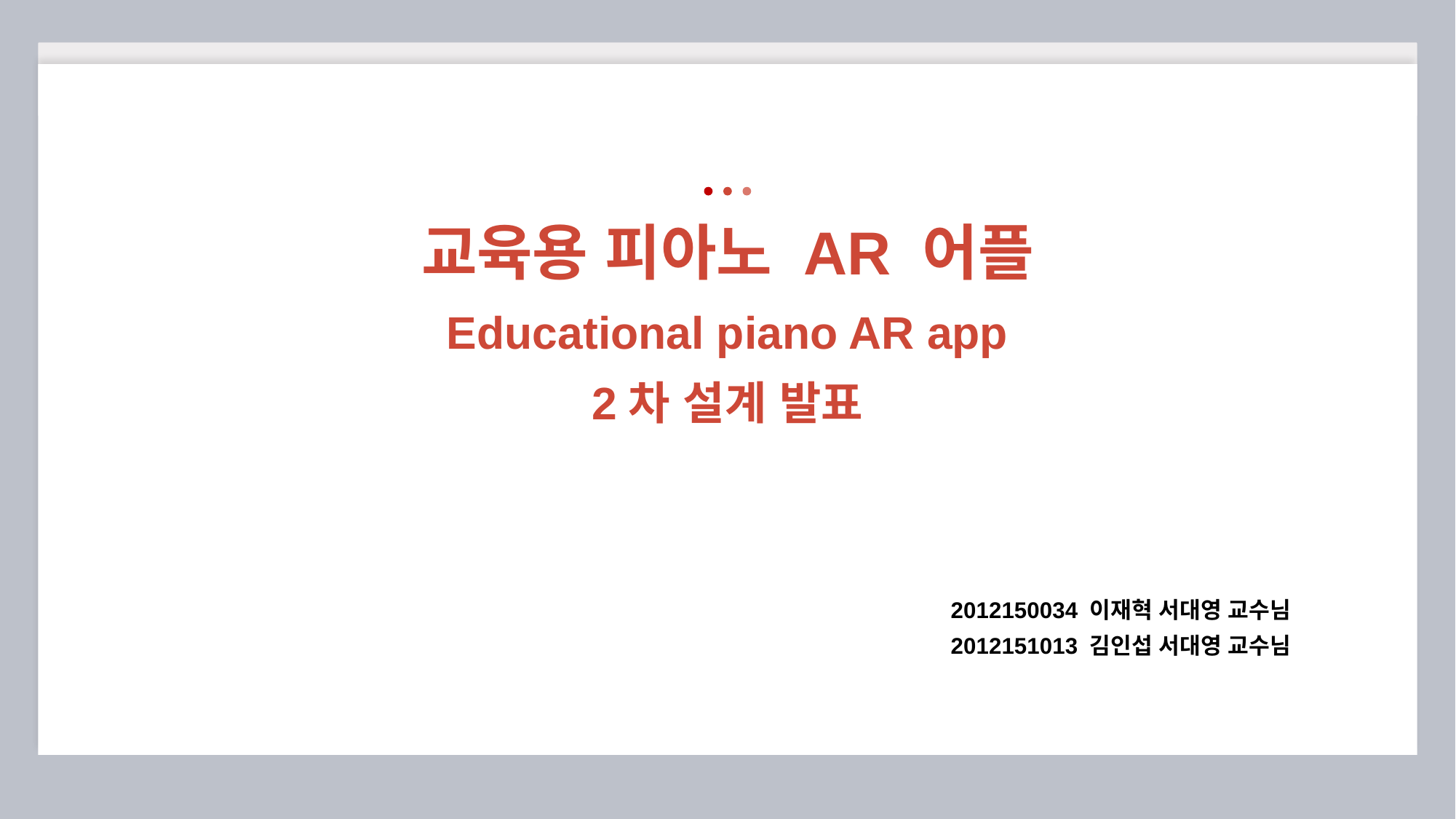

교육용 피아노 AR 어플
Educational piano AR app
2차 설계 발표

2012150034 이재혁 서대영 교수님
2012151013 김인섭 서대영 교수님